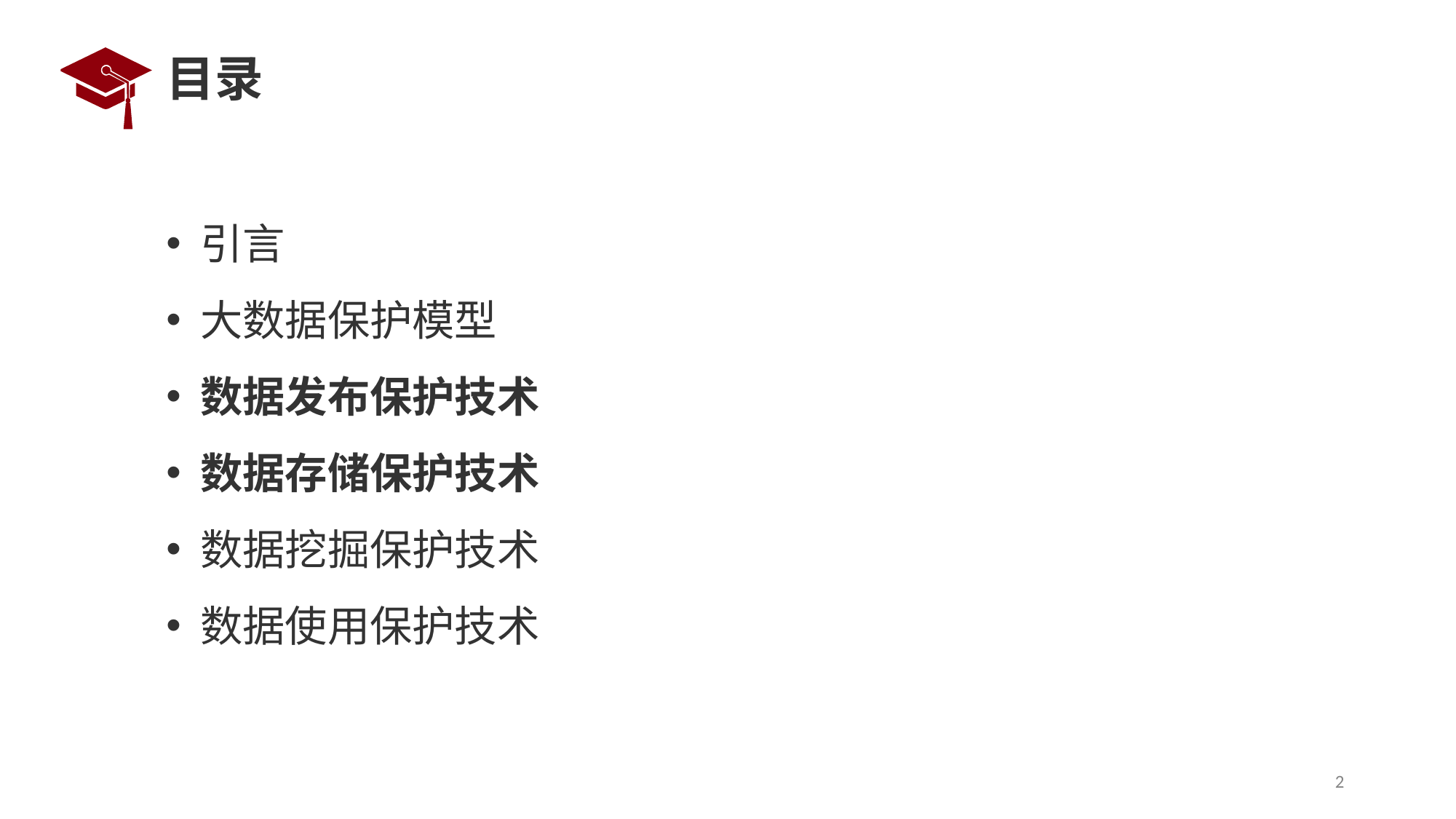

# 目录
引言
大数据保护模型
数据发布保护技术
数据存储保护技术
数据挖掘保护技术
数据使用保护技术
2